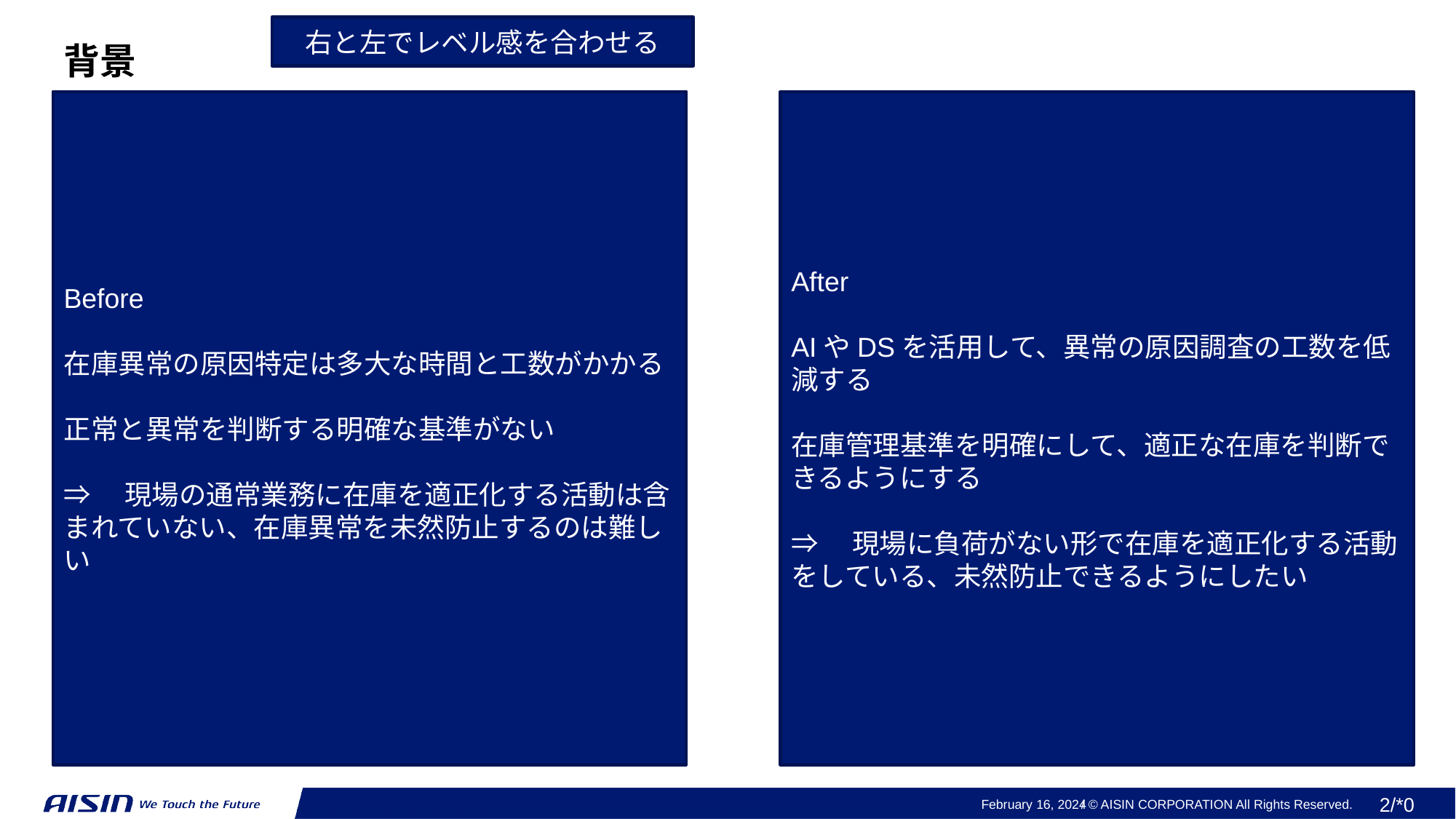

右と左でレベル感を合わせる
背景

Before

在庫異常の原因特定は多大な時間と工数がかかる

正常と異常を判断する明確な基準がない

⇒　現場の通常業務に在庫を適正化する活動は含まれていない、在庫異常を未然防止するのは難しい
After

AIやDSを活用して、異常の原因調査の工数を低減する

在庫管理基準を明確にして、適正な在庫を判断できるようにする

⇒　現場に負荷がない形で在庫を適正化する活動をしている、未然防止できるようにしたい
February 16, 2024